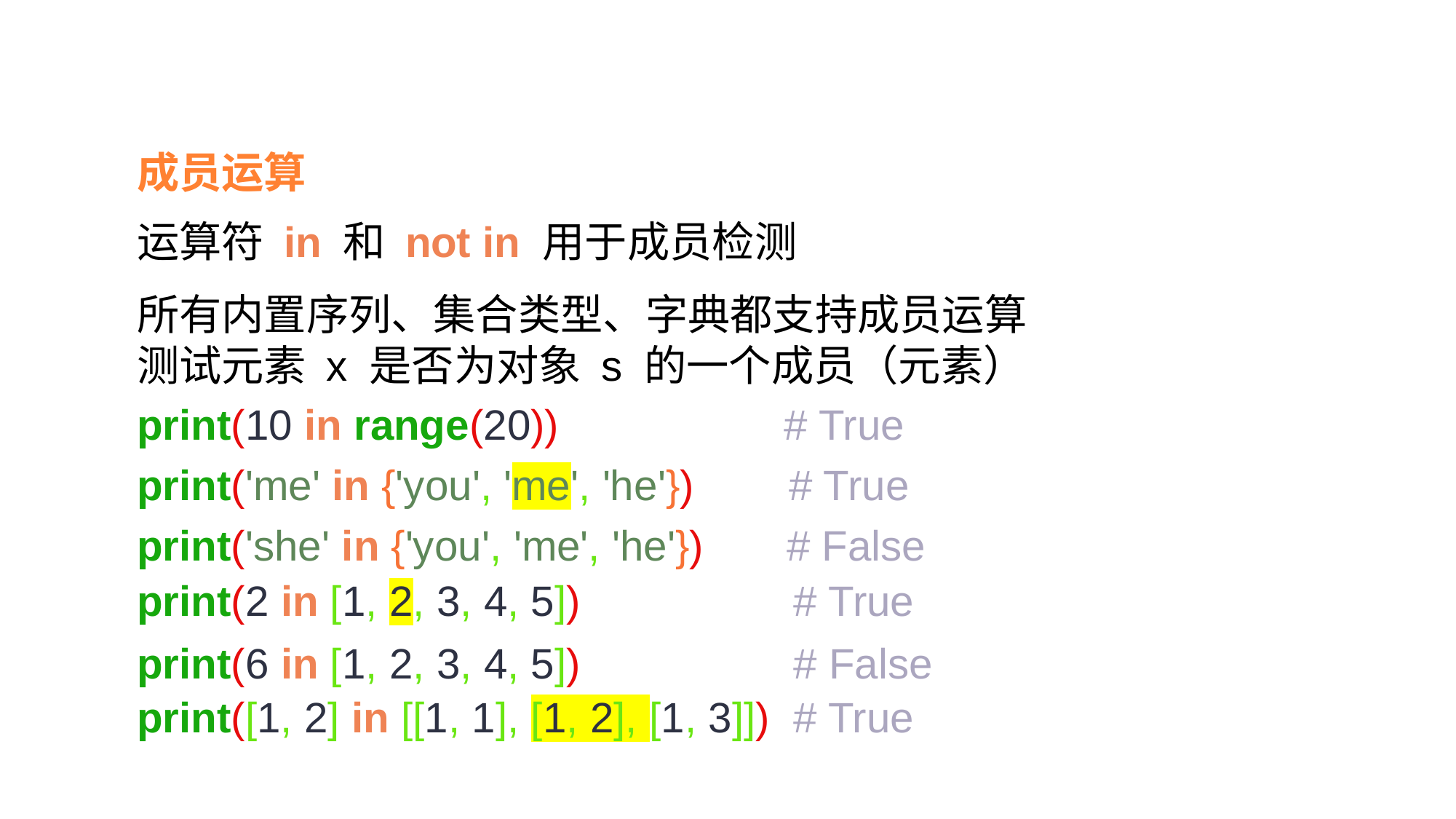

成员运算
运算符 in 和 not in 用于成员检测
所有内置序列、集合类型、字典都支持成员运算
测试元素 x 是否为对象 s 的一个成员（元素）
print(10 in range(20))                   # True
print('me' in {'you', 'me', 'he'})        # True
print('she' in {'you', 'me', 'he'})       # False
print(2 in [1, 2, 3, 4, 5])                  # True
print(6 in [1, 2, 3, 4, 5])                  # False
print([1, 2] in [[1, 1], [1, 2], [1, 3]])  # True